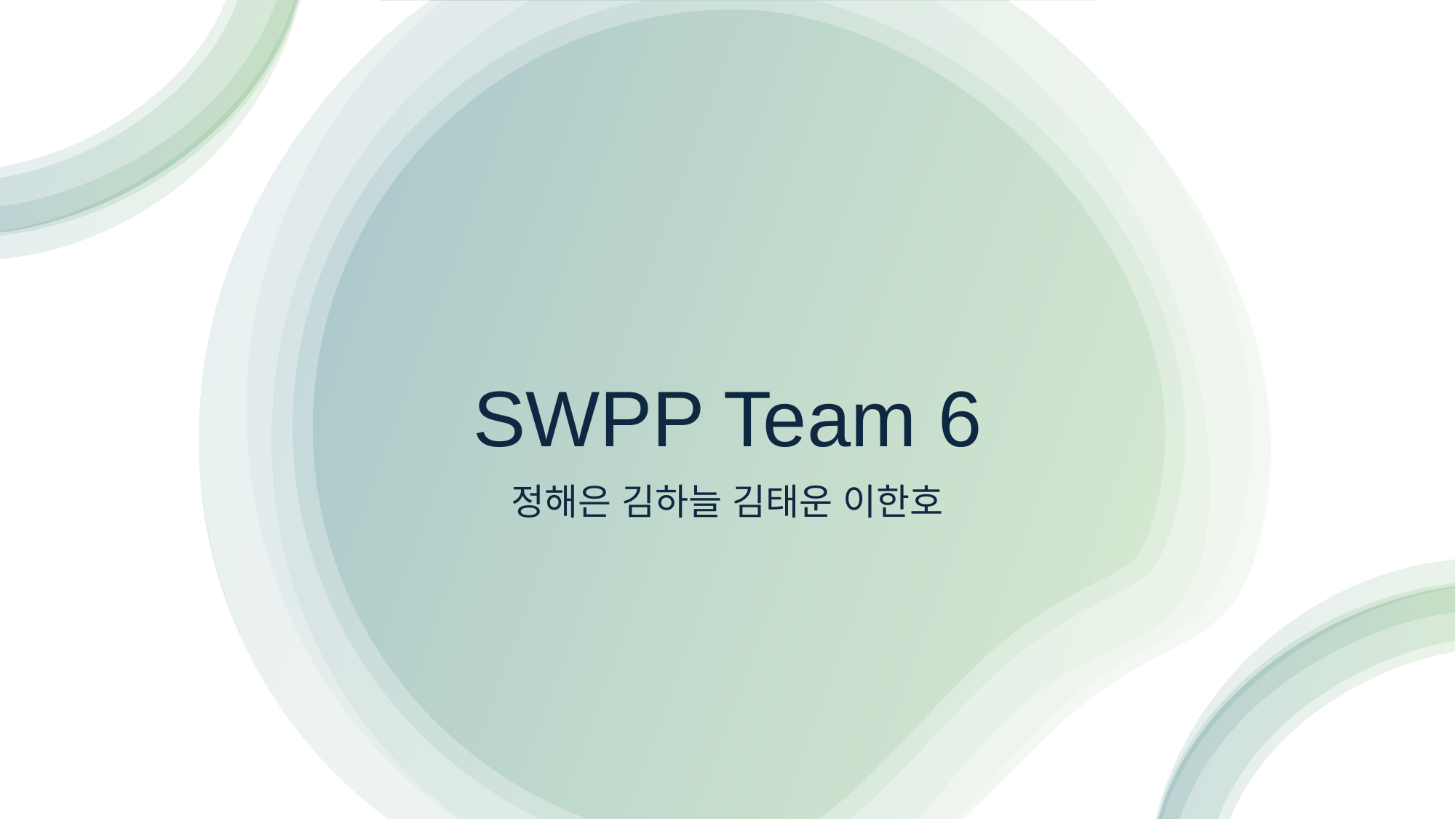

# SWPP Team 6
정해은 김하늘 김태운 이한호